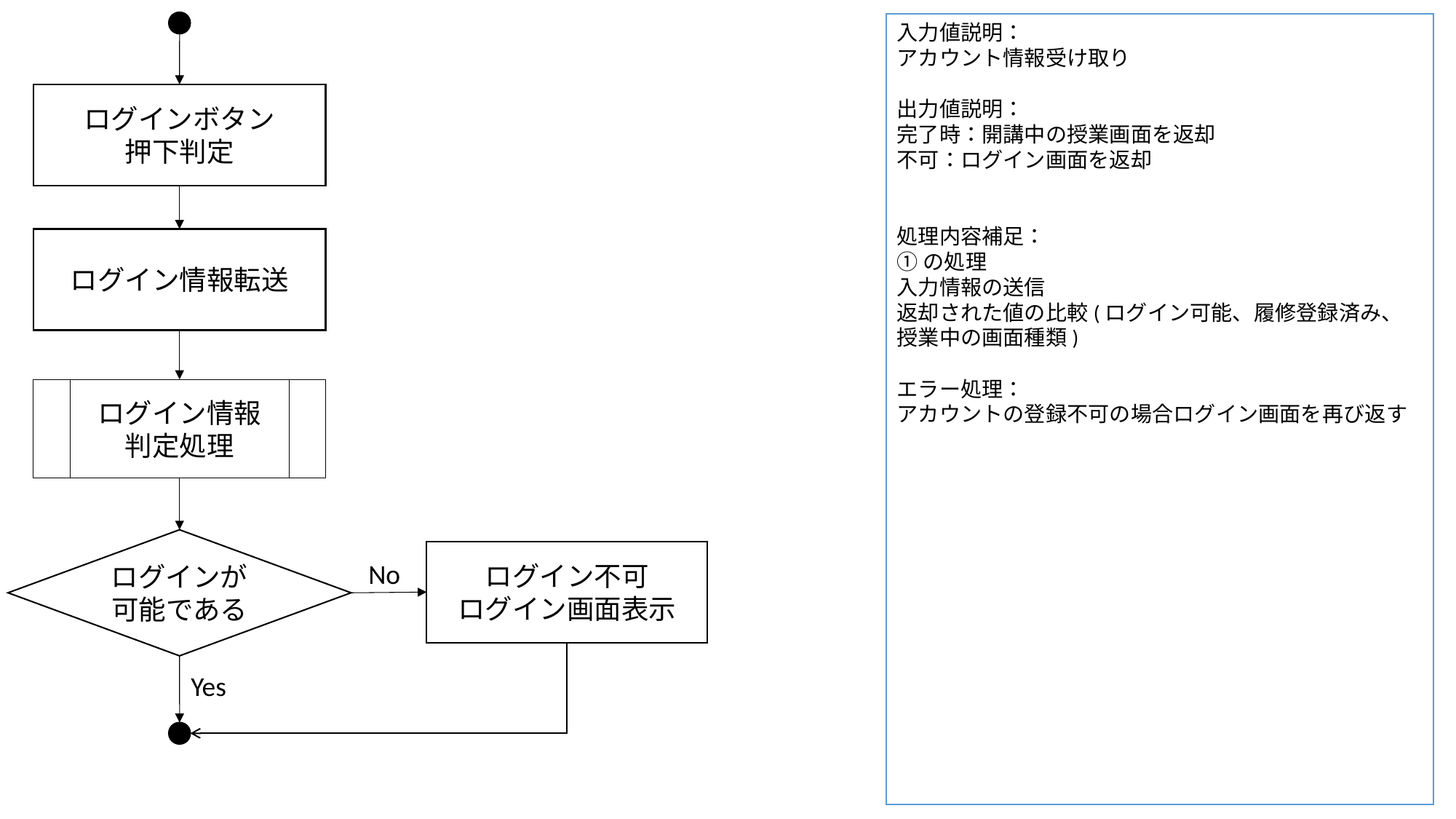

入力値説明：
アカウント情報受け取り

出力値説明：
完了時：開講中の授業画面を返却
不可：ログイン画面を返却

処理内容補足：
①の処理
入力情報の送信
返却された値の比較(ログイン可能、履修登録済み、授業中の画面種類)

エラー処理：
アカウントの登録不可の場合ログイン画面を再び返す

ログインボタン
押下判定
ログイン情報転送
ログイン情報
判定処理
ログインが
可能である
ログイン不可
ログイン画面表示
No
Yes